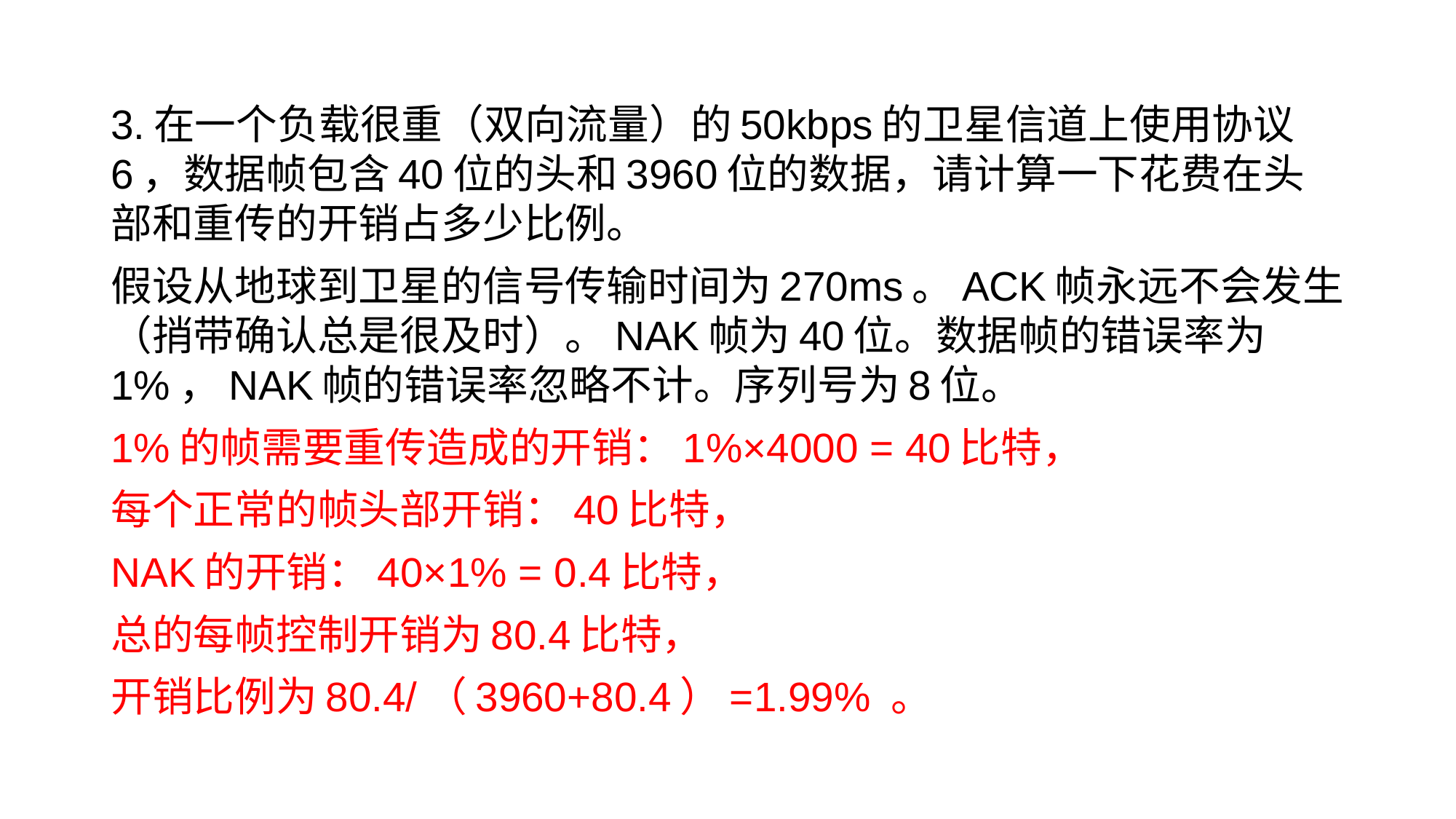

3.在一个负载很重（双向流量）的50kbps的卫星信道上使用协议6，数据帧包含40位的头和3960位的数据，请计算一下花费在头部和重传的开销占多少比例。
假设从地球到卫星的信号传输时间为270ms。ACK帧永远不会发生（捎带确认总是很及时）。NAK帧为40位。数据帧的错误率为1%，NAK帧的错误率忽略不计。序列号为8位。
1%的帧需要重传造成的开销：1%×4000 = 40比特，
每个正常的帧头部开销：40比特，
NAK的开销：40×1% = 0.4比特，
总的每帧控制开销为80.4比特，
开销比例为80.4/（3960+80.4）=1.99% 。